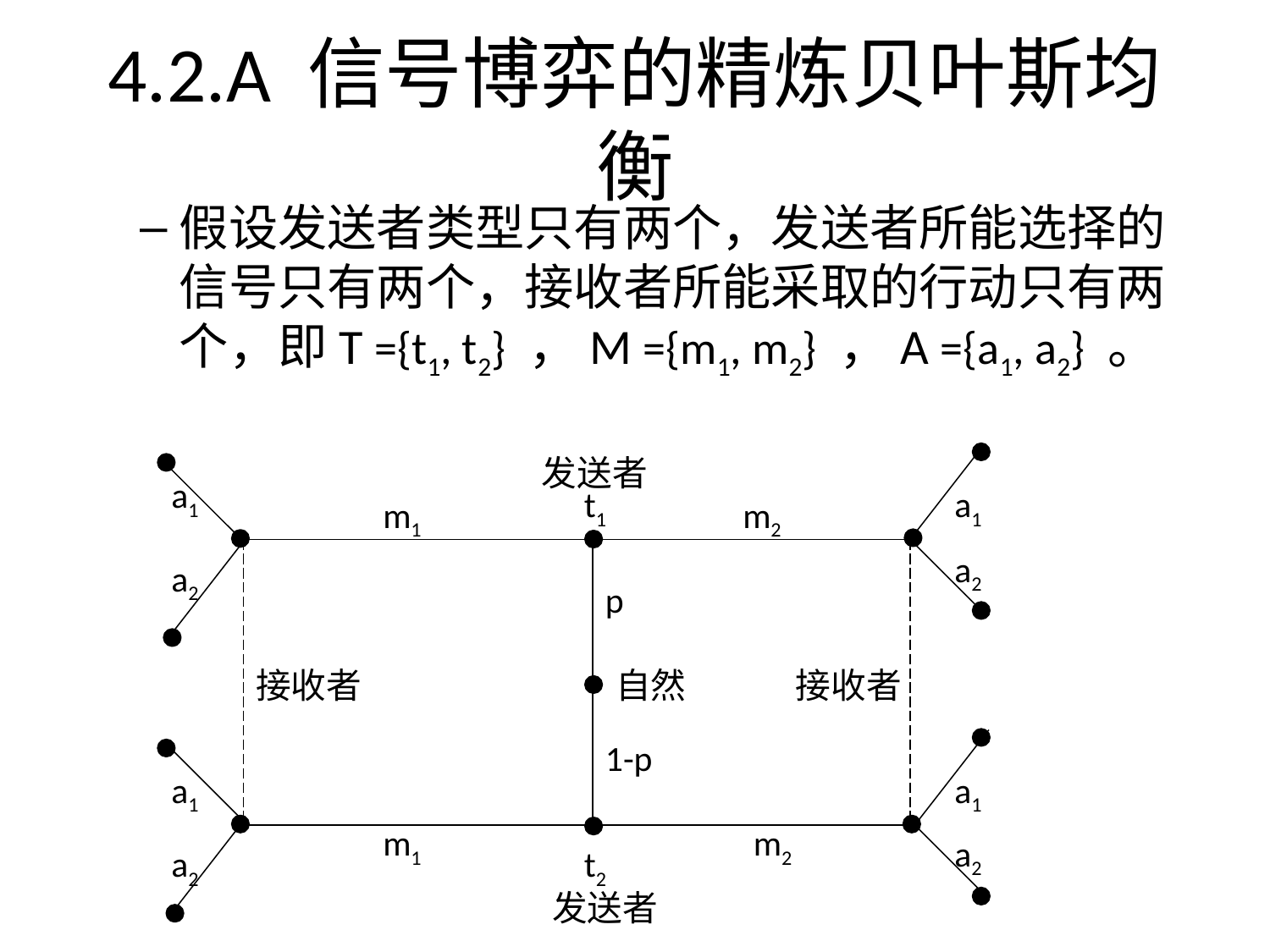

4.2.A 信号博弈的精炼贝叶斯均衡
假设发送者类型只有两个，发送者所能选择的信号只有两个，接收者所能采取的行动只有两个，即T ={t1, t2} ，M ={m1, m2} ，A ={a1, a2} 。
发送者

a1
t1
a1
m1
m2

a2
a2
p

接收者
自然
接收者

1-p

a1
a1
m1
m2

a2
a2
t2
发送者